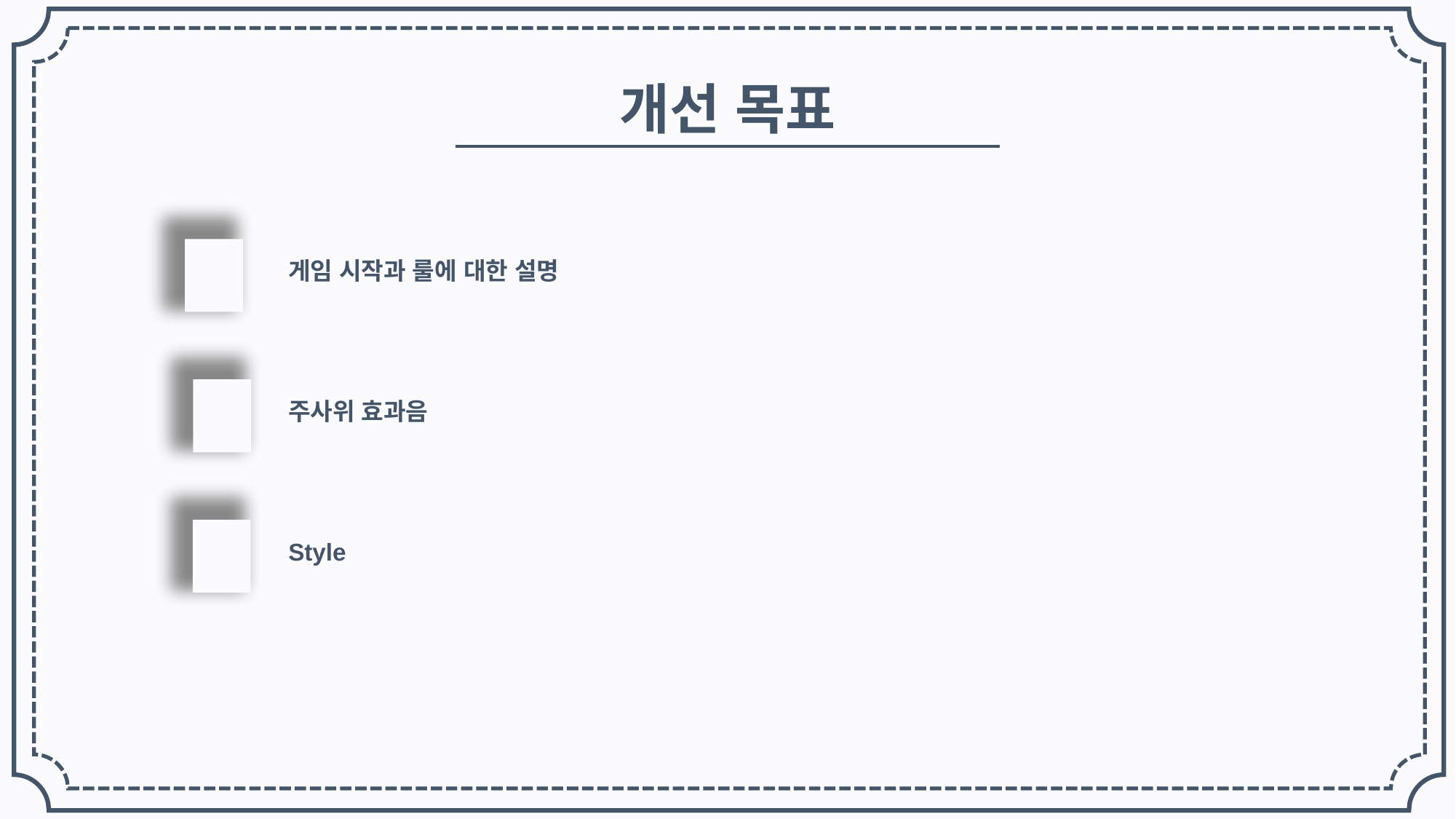

개선 목표

게임 시작과 룰에 대한 설명

주사위 효과음

Style